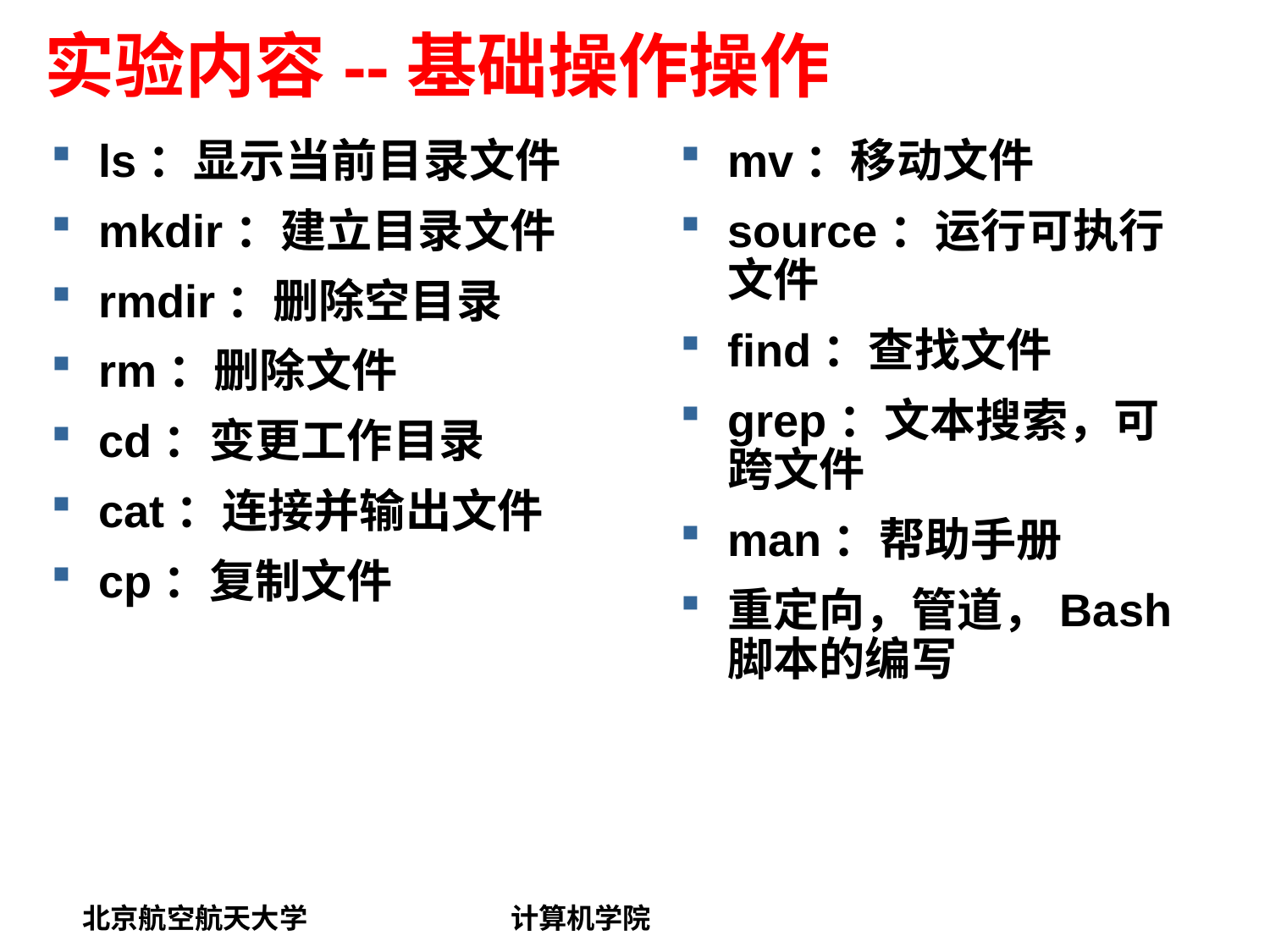

实验内容--基础操作操作
ls：显示当前目录文件
mkdir：建立目录文件
rmdir：删除空目录
rm：删除文件
cd：变更工作目录
cat：连接并输出文件
cp：复制文件

mv：移动文件
source：运行可执行文件
find：查找文件
grep：文本搜索，可跨文件
man：帮助手册
重定向，管道，Bash脚本的编写